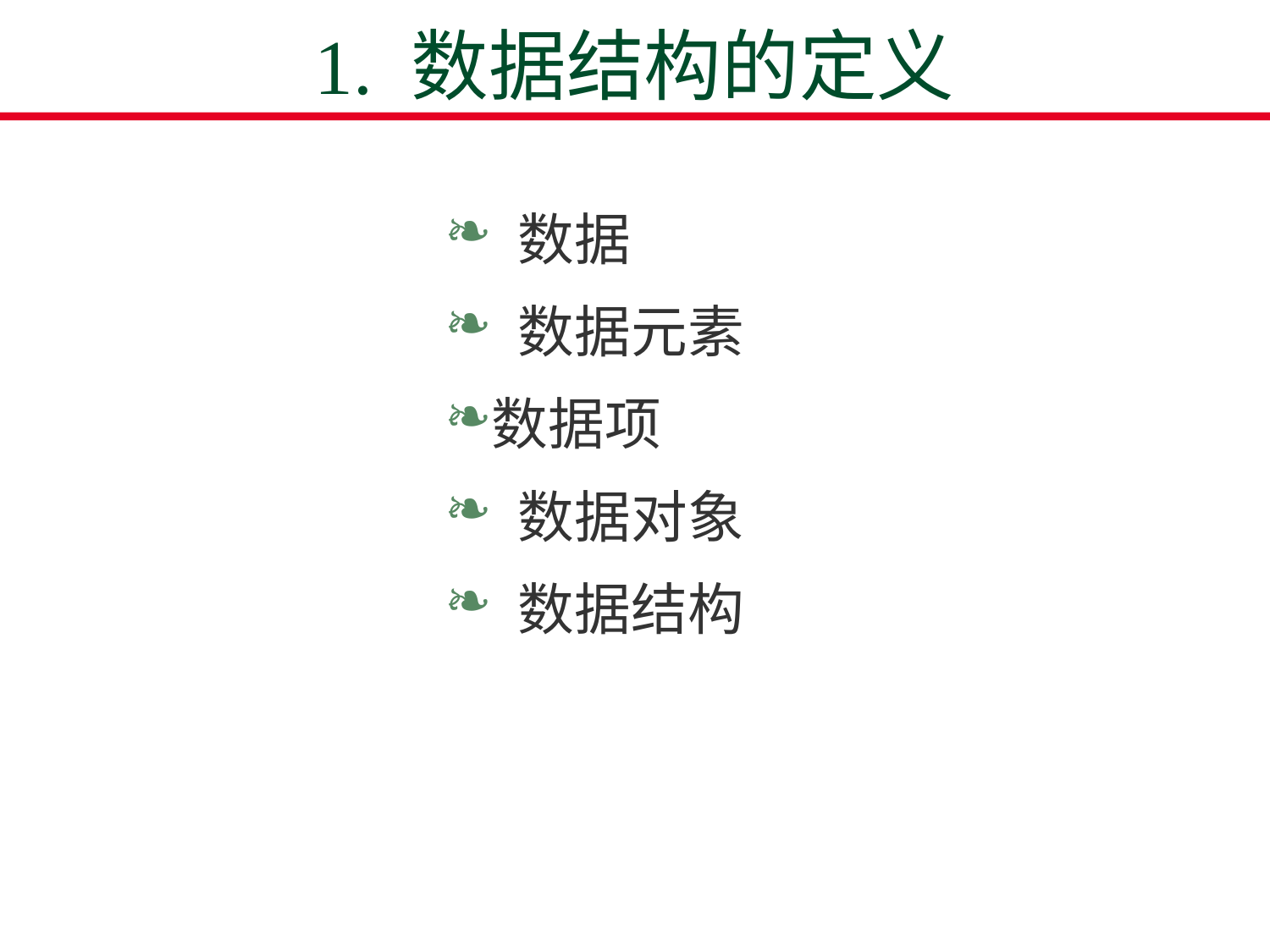

# 1. 数据结构的定义

 数据
 数据元素
数据项
 数据对象
 数据结构